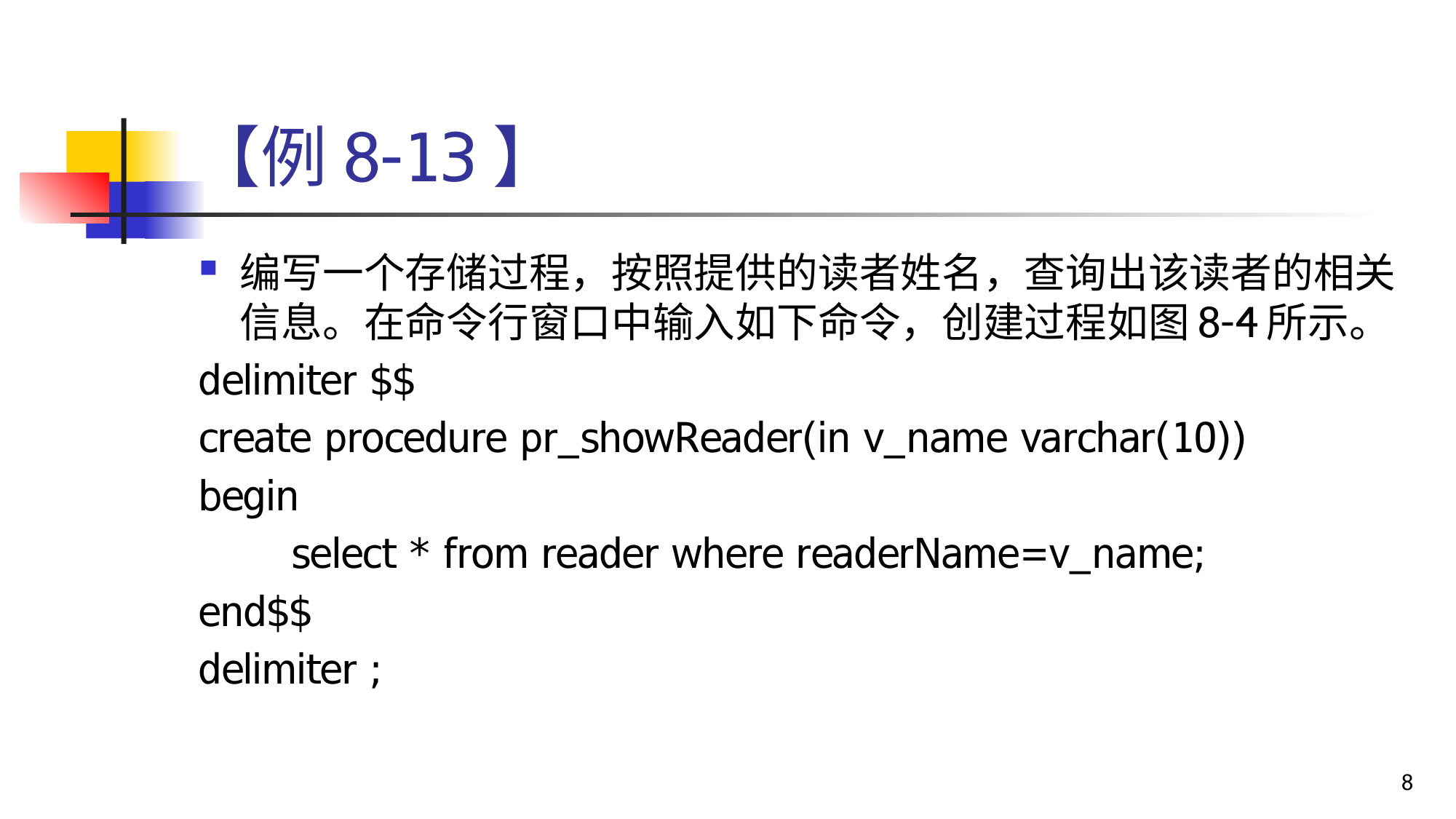

# 【例8-13】
编写一个存储过程，按照提供的读者姓名，查询出该读者的相关信息。在命令行窗口中输入如下命令，创建过程如图8-4所示。
delimiter $$
create procedure pr_showReader(in v_name varchar(10))
begin
	select * from reader where readerName=v_name;
end$$
delimiter ;

8